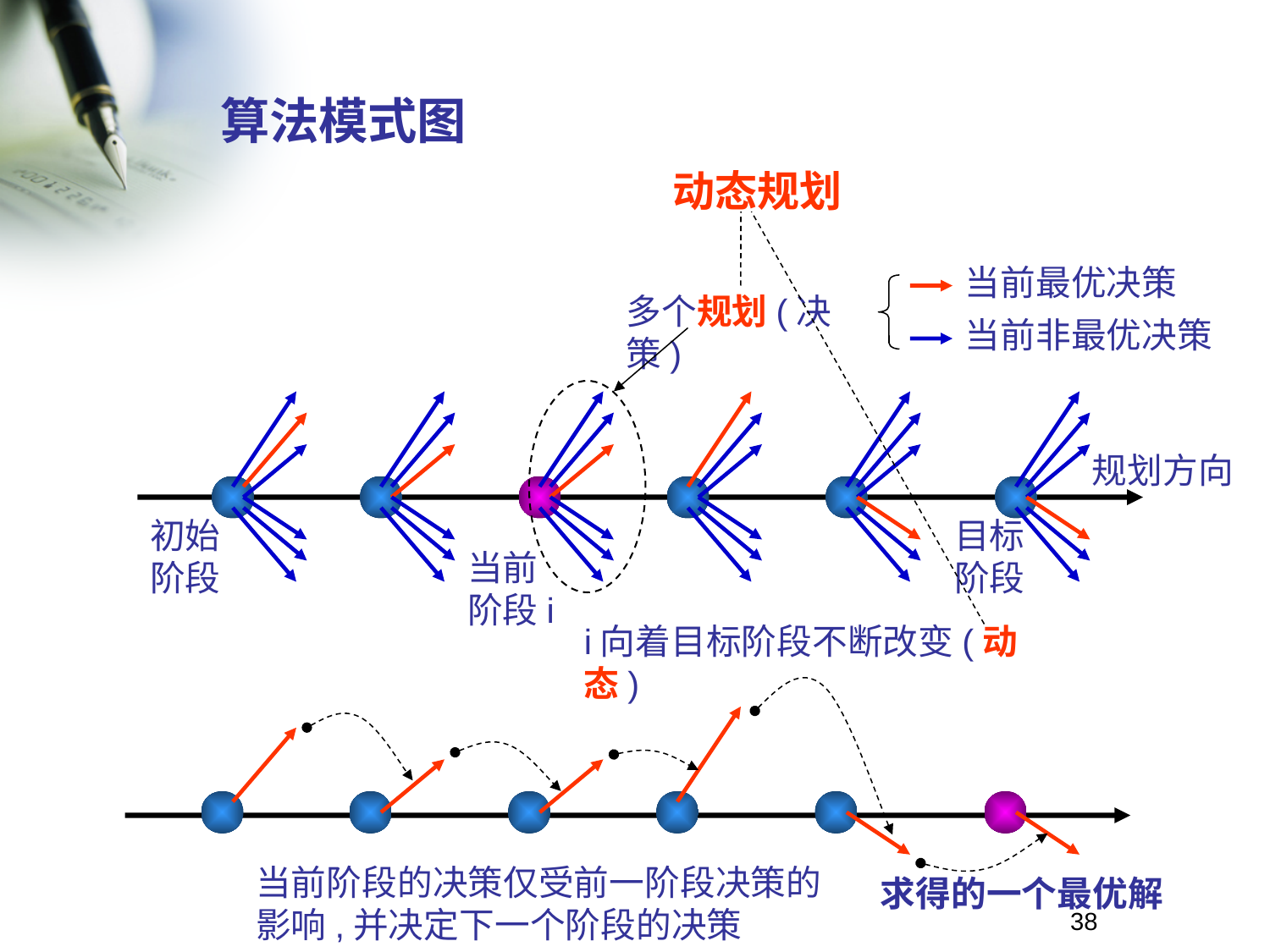

# 算法模式图
动态规划

当前最优决策

多个规划(决策)

当前非最优决策

规划方向

初始阶段

目标阶段

当前阶段i
i向着目标阶段不断改变(动态)

当前阶段的决策仅受前一阶段决策的影响,并决定下一个阶段的决策
求得的一个最优解
38